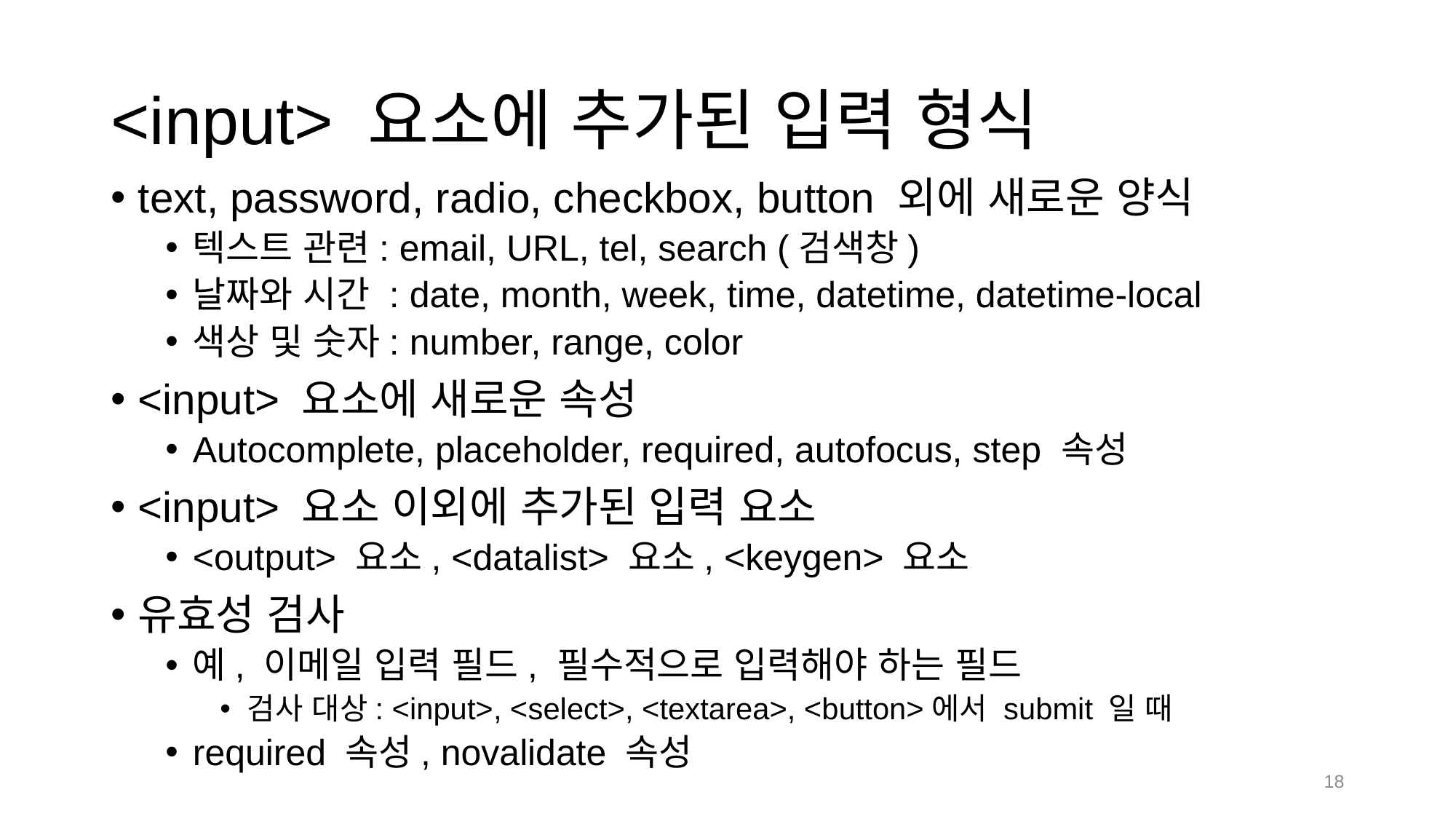

# <input> 요소에 추가된 입력 형식
text, password, radio, checkbox, button 외에 새로운 양식
텍스트 관련: email, URL, tel, search (검색창)
날짜와 시간 : date, month, week, time, datetime, datetime-local
색상 및 숫자: number, range, color
<input> 요소에 새로운 속성
Autocomplete, placeholder, required, autofocus, step 속성
<input> 요소 이외에 추가된 입력 요소
<output> 요소, <datalist> 요소, <keygen> 요소
유효성 검사
예, 이메일 입력 필드, 필수적으로 입력해야 하는 필드
검사 대상: <input>, <select>, <textarea>, <button>에서 submit 일 때
required 속성, novalidate 속성

18